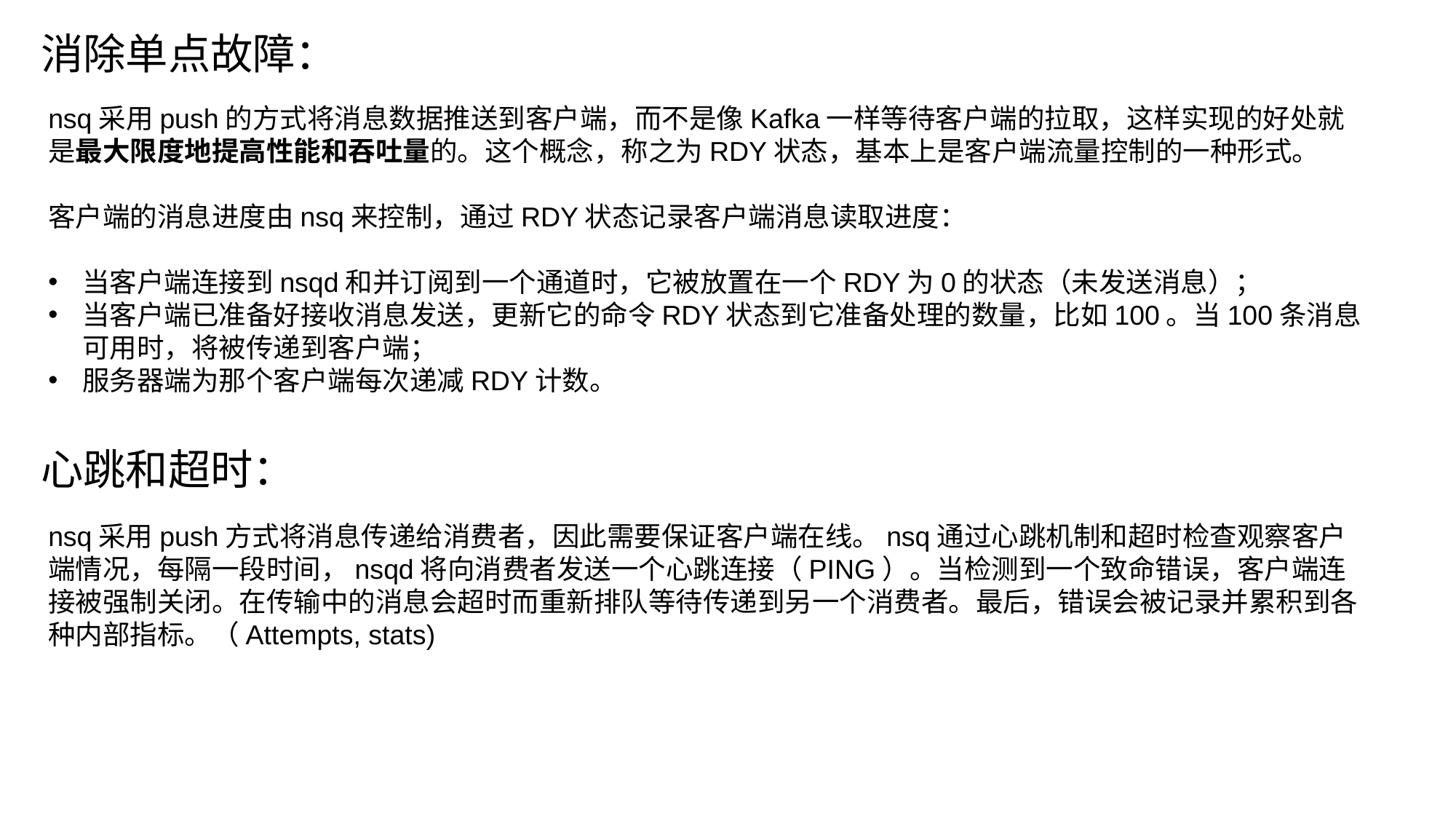

消除单点故障：
nsq采用push的方式将消息数据推送到客户端，而不是像Kafka一样等待客户端的拉取，这样实现的好处就是最大限度地提高性能和吞吐量的。这个概念，称之为RDY状态，基本上是客户端流量控制的一种形式。

客户端的消息进度由nsq来控制，通过RDY状态记录客户端消息读取进度：

当客户端连接到nsqd和并订阅到一个通道时，它被放置在一个RDY为0的状态（未发送消息）；
当客户端已准备好接收消息发送，更新它的命令RDY状态到它准备处理的数量，比如100。当100条消息可用时，将被传递到客户端；
服务器端为那个客户端每次递减RDY计数。

心跳和超时：
nsq采用push方式将消息传递给消费者，因此需要保证客户端在线。nsq通过心跳机制和超时检查观察客户端情况，每隔一段时间，nsqd将向消费者发送一个心跳连接（PING）。当检测到一个致命错误，客户端连接被强制关闭。在传输中的消息会超时而重新排队等待传递到另一个消费者。最后，错误会被记录并累积到各种内部指标。（Attempts, stats)